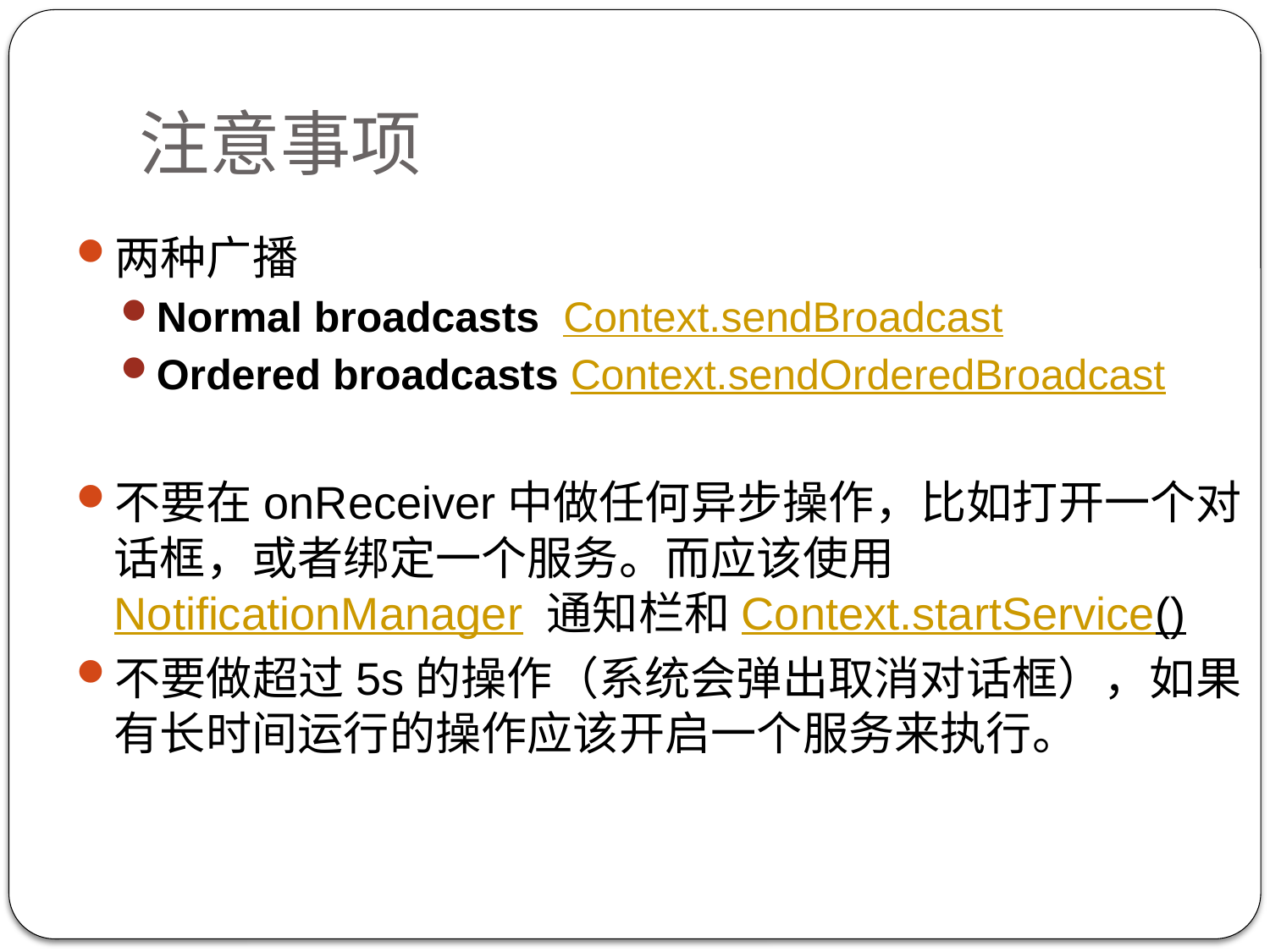

# 注意事项
两种广播
Normal broadcasts  Context.sendBroadcast
Ordered broadcasts Context.sendOrderedBroadcast

不要在onReceiver中做任何异步操作，比如打开一个对话框，或者绑定一个服务。而应该使用NotificationManager 通知栏和Context.startService()
不要做超过5s的操作（系统会弹出取消对话框），如果有长时间运行的操作应该开启一个服务来执行。